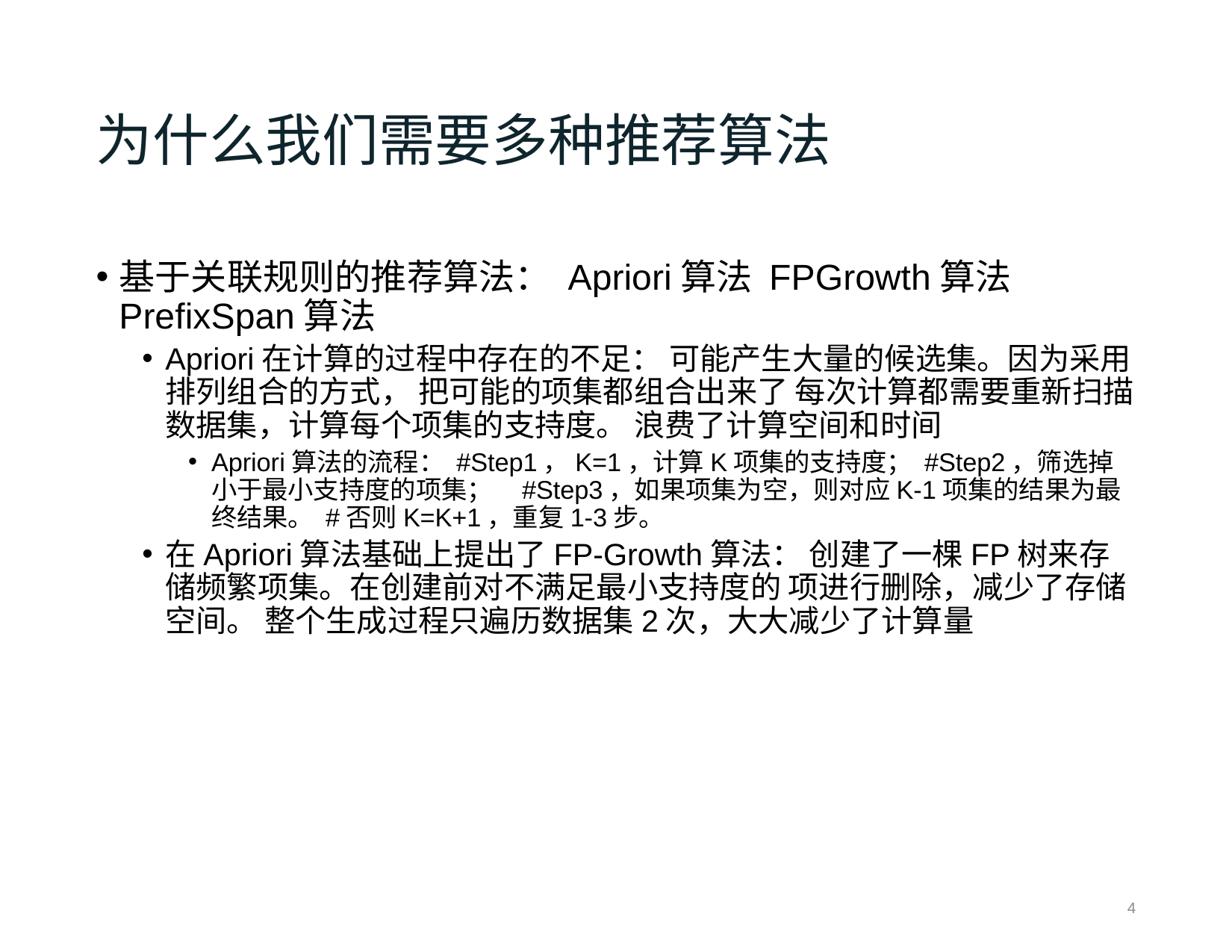

# 为什么我们需要多种推荐算法
基于关联规则的推荐算法： Apriori算法 FPGrowth算法 PrefixSpan算法
Apriori在计算的过程中存在的不足： 可能产生大量的候选集。因为采用排列组合的方式， 把可能的项集都组合出来了 每次计算都需要重新扫描数据集，计算每个项集的支持度。 浪费了计算空间和时间
Apriori算法的流程： #Step1，K=1，计算K项集的支持度； #Step2，筛选掉小于最小支持度的项集；    #Step3，如果项集为空，则对应K-1项集的结果为最终结果。 #否则K=K+1，重复1-3步。
在Apriori算法基础上提出了FP-Growth算法： 创建了一棵FP树来存储频繁项集。在创建前对不满足最小支持度的 项进行删除，减少了存储空间。 整个生成过程只遍历数据集2次，大大减少了计算量

4